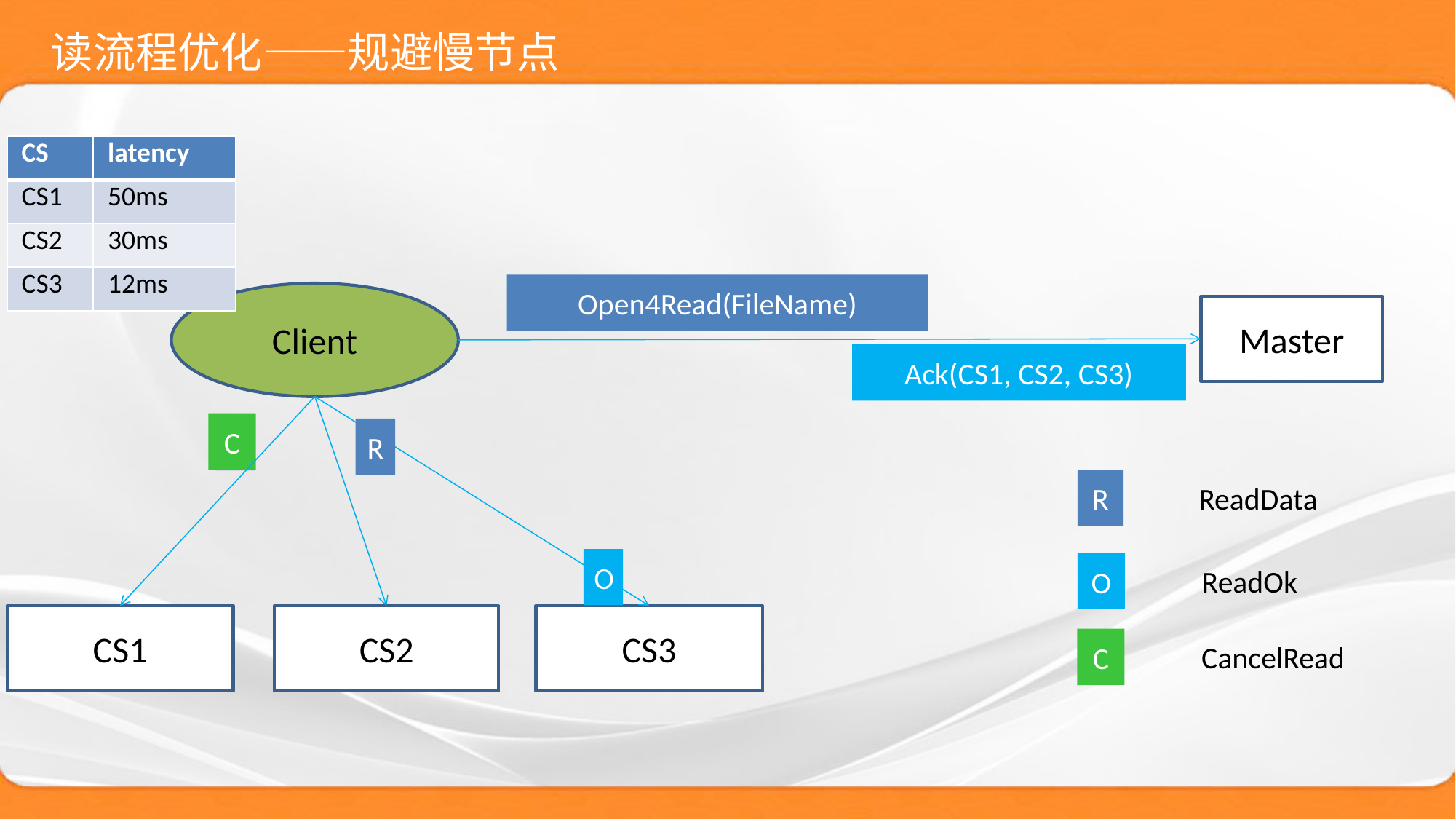

# 读流程优化——规避慢节点
| CS | latency |
| --- | --- |
| CS1 | 15ms |
| CS2 | 30ms |
| CS3 | 18ms |
| CS | latency |
| --- | --- |
| CS1 | 50ms |
| CS2 | 30ms |
| CS3 | 12ms |
Open4Read(FileName)
Client
Master
Ack(CS1, CS2, CS3)
C
R
R
R
ReadData
O
O
ReadOk
CS1
CS3
CS2
C
CancelRead